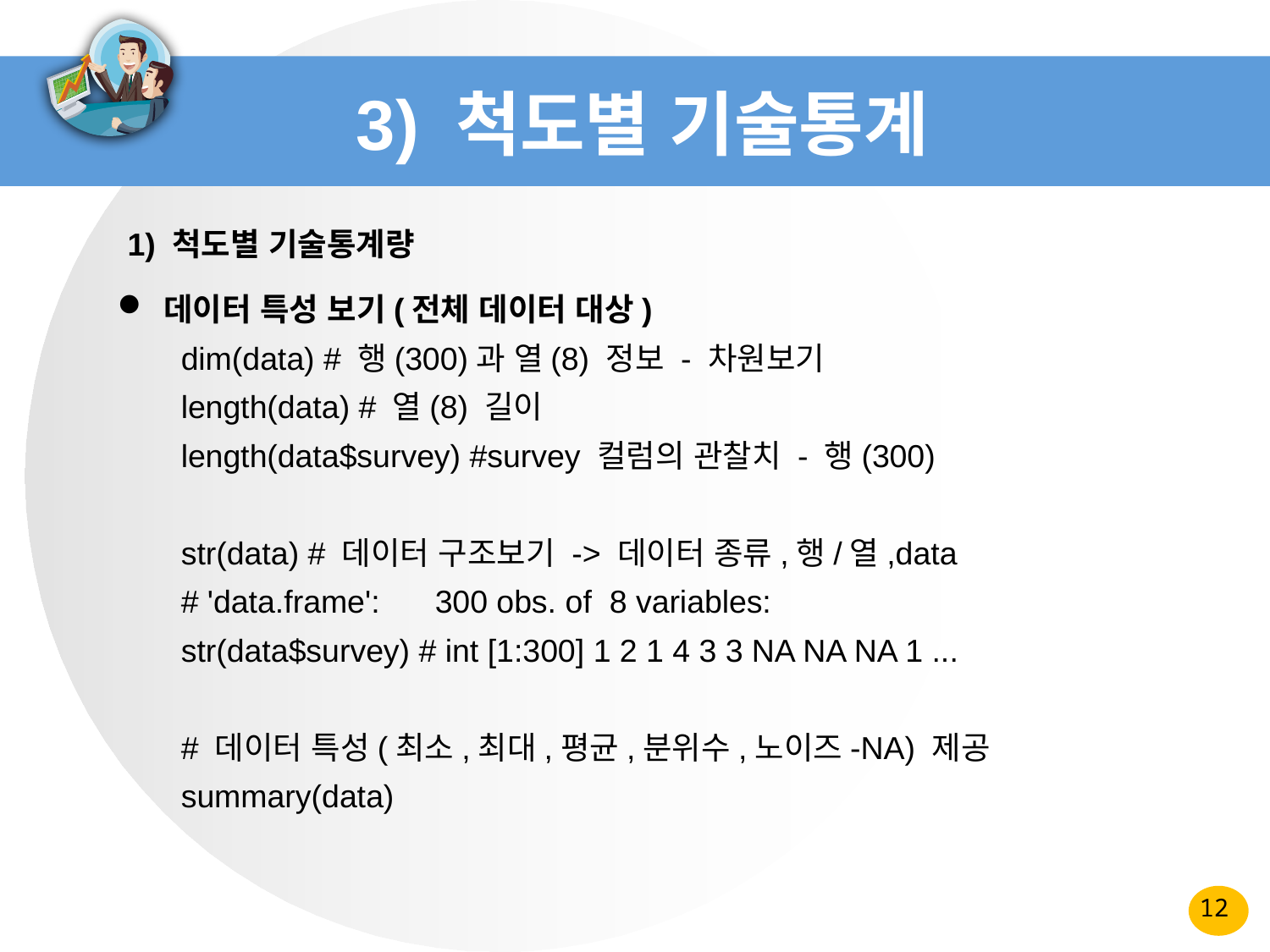

# 3) 척도별 기술통계
1) 척도별 기술통계량
 데이터 특성 보기(전체 데이터 대상)
dim(data) # 행(300)과 열(8) 정보 - 차원보기
length(data) # 열(8) 길이
length(data$survey) #survey 컬럼의 관찰치 - 행(300)

str(data) # 데이터 구조보기 -> 데이터 종류,행/열,data
# 'data.frame':	300 obs. of  8 variables:
str(data$survey) # int [1:300] 1 2 1 4 3 3 NA NA NA 1 ...

# 데이터 특성(최소,최대,평균,분위수,노이즈-NA) 제공
summary(data)
12